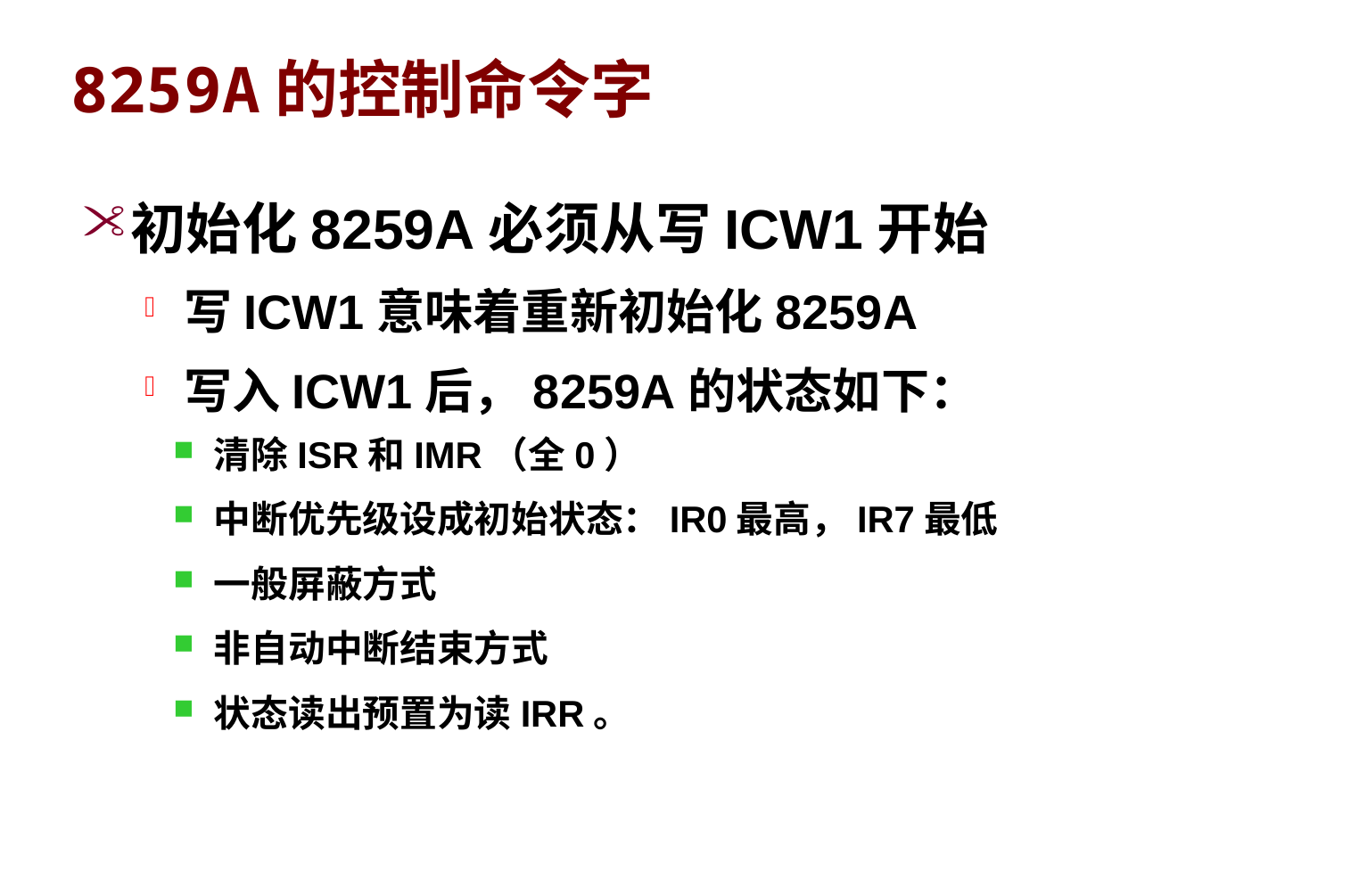

# 8259A的控制命令字
初始化8259A必须从写ICW1开始
写ICW1意味着重新初始化8259A
写入ICW1后，8259A的状态如下：
清除ISR和IMR（全0）
中断优先级设成初始状态：IR0最高，IR7最低
一般屏蔽方式
非自动中断结束方式
状态读出预置为读IRR。